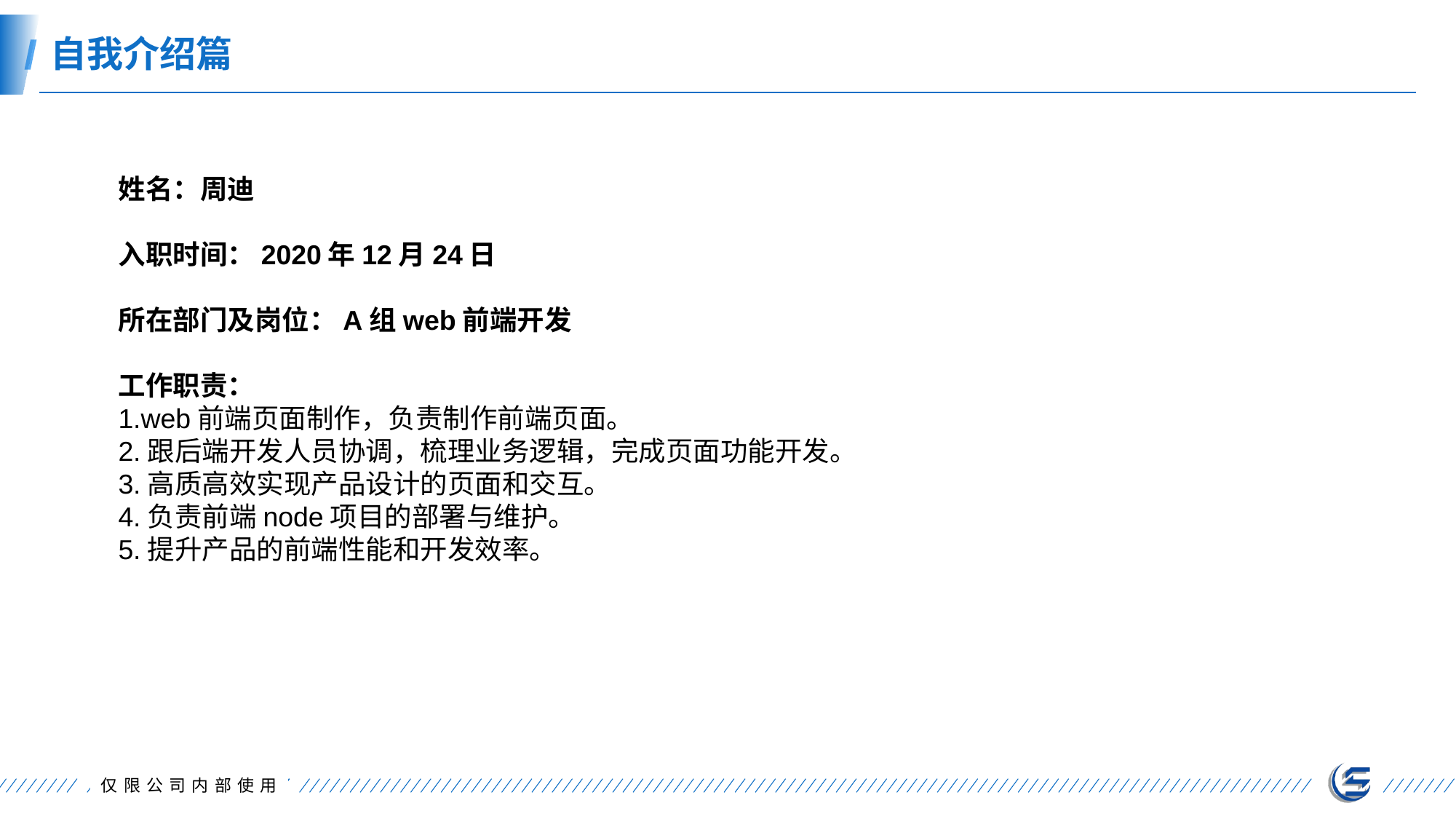

自我介绍篇
姓名：周迪

入职时间：2020年12月24日

所在部门及岗位：A组web前端开发

工作职责：
1.web前端页面制作，负责制作前端页面。
2.跟后端开发人员协调，梳理业务逻辑，完成页面功能开发。
3.高质高效实现产品设计的页面和交互。
4.负责前端node项目的部署与维护。
5.提升产品的前端性能和开发效率。